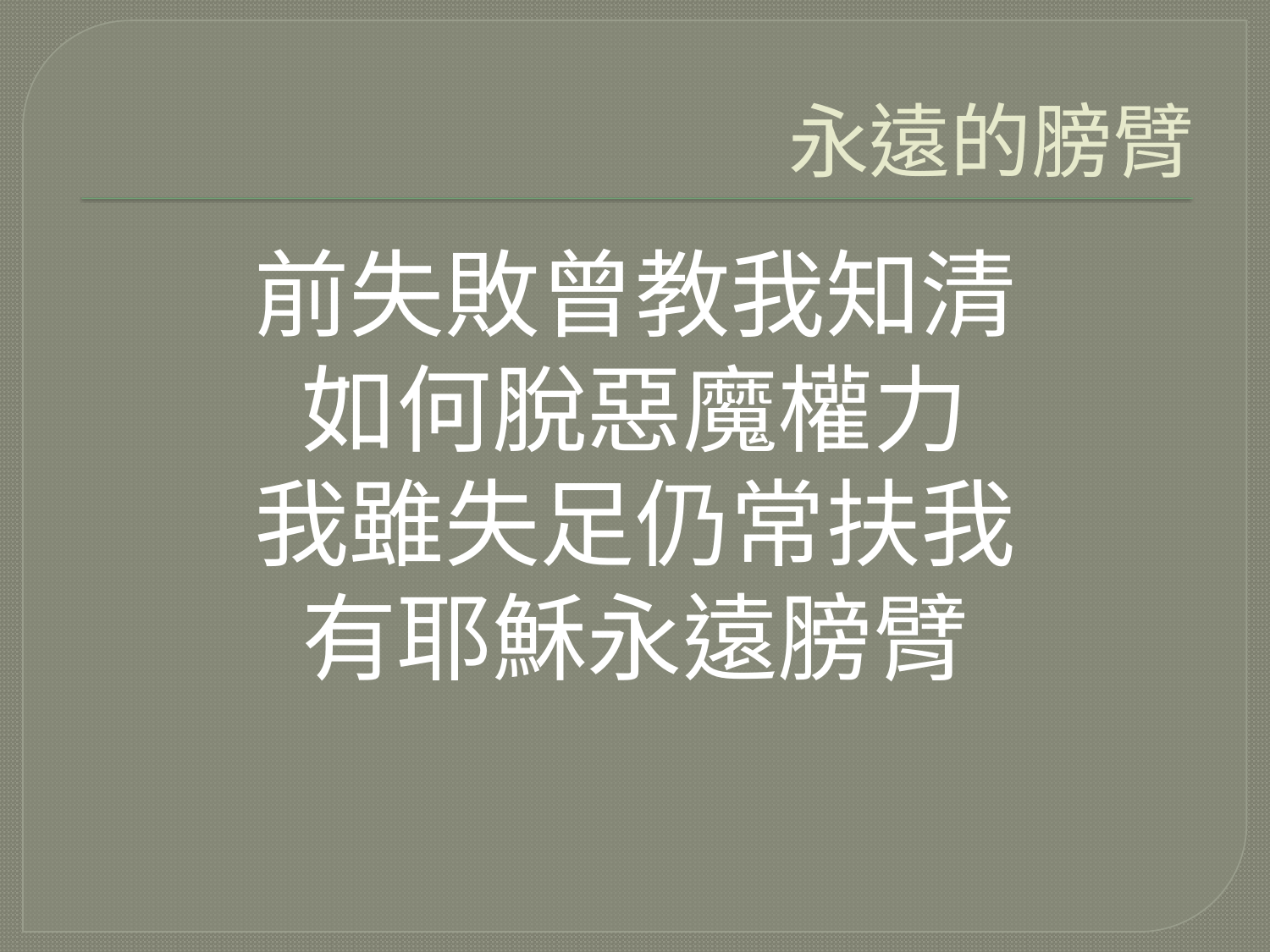

# 永遠的膀臂
前失敗曾教我知清
如何脫惡魔權力
我雖失足仍常扶我
有耶穌永遠膀臂